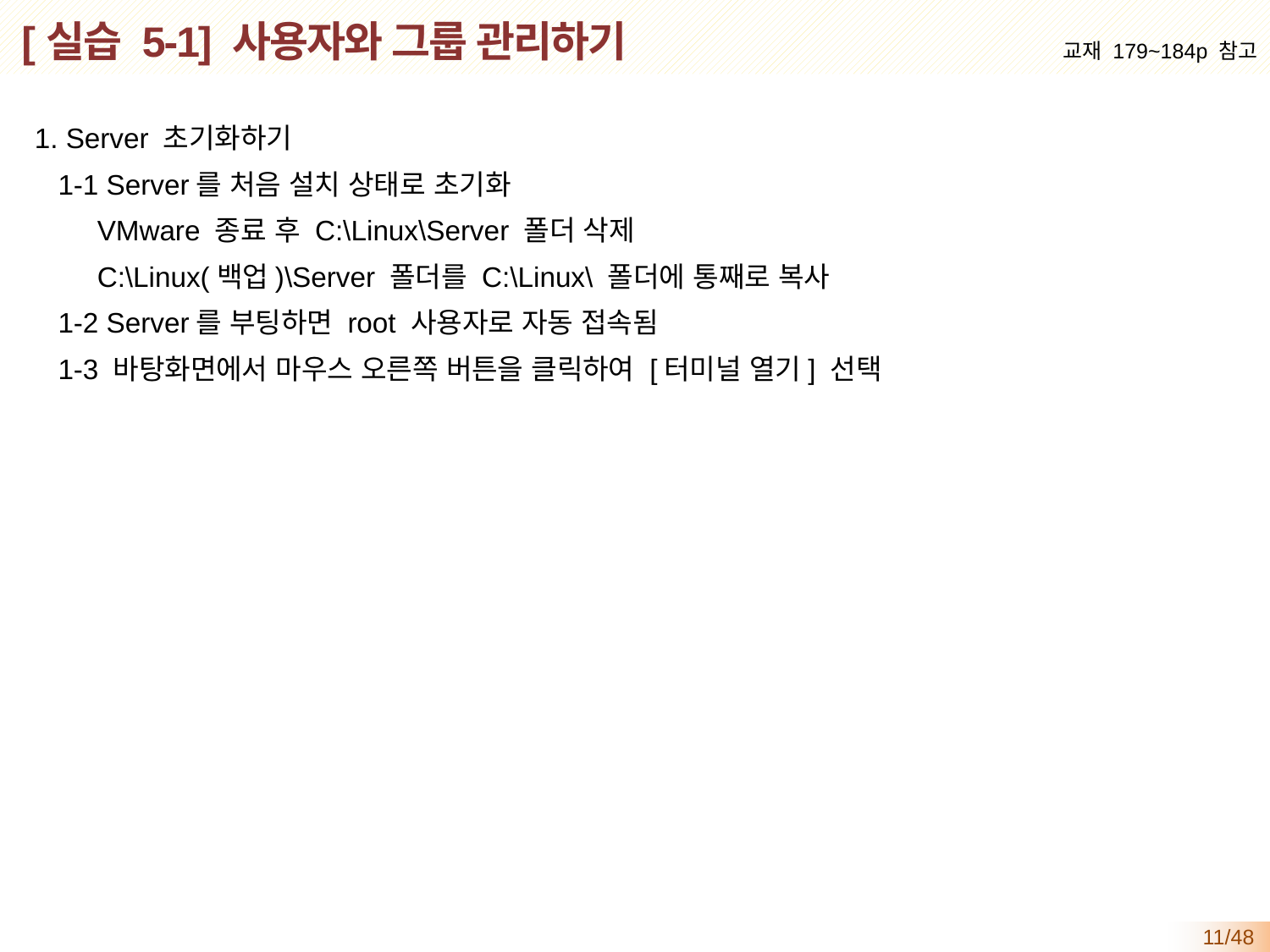

# [실습 5-1] 사용자와 그룹 관리하기
교재 179~184p 참고
1. Server 초기화하기
   1-1 Server를 처음 설치 상태로 초기화
        VMware 종료 후 C:\Linux\Server 폴더 삭제
        C:\Linux(백업)\Server 폴더를 C:\Linux\ 폴더에 통째로 복사
   1-2 Server를 부팅하면 root 사용자로 자동 접속됨
   1-3 바탕화면에서 마우스 오른쪽 버튼을 클릭하여 [터미널 열기] 선택